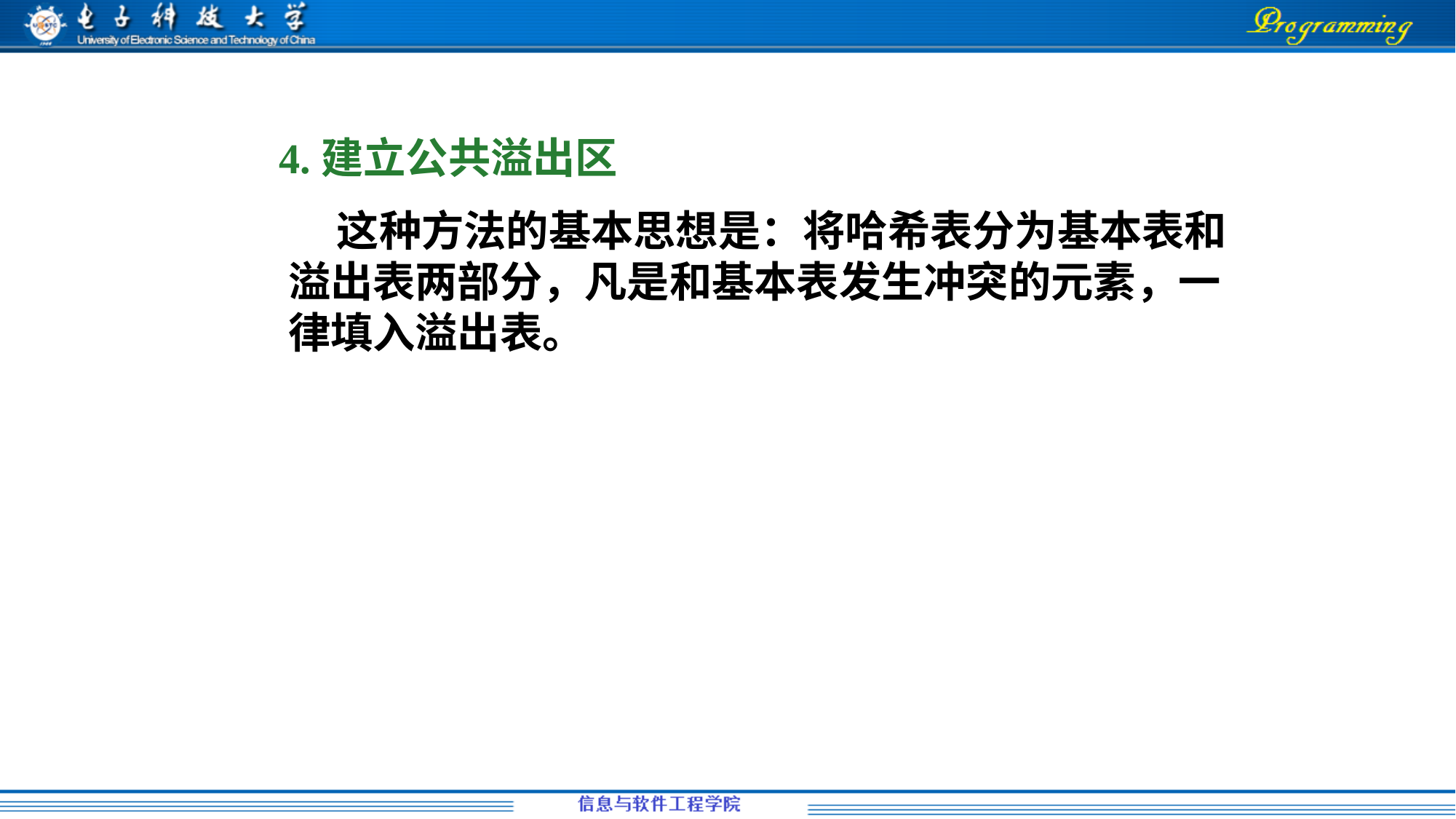

4.建立公共溢出区
    这种方法的基本思想是：将哈希表分为基本表和溢出表两部分，凡是和基本表发生冲突的元素，一律填入溢出表。